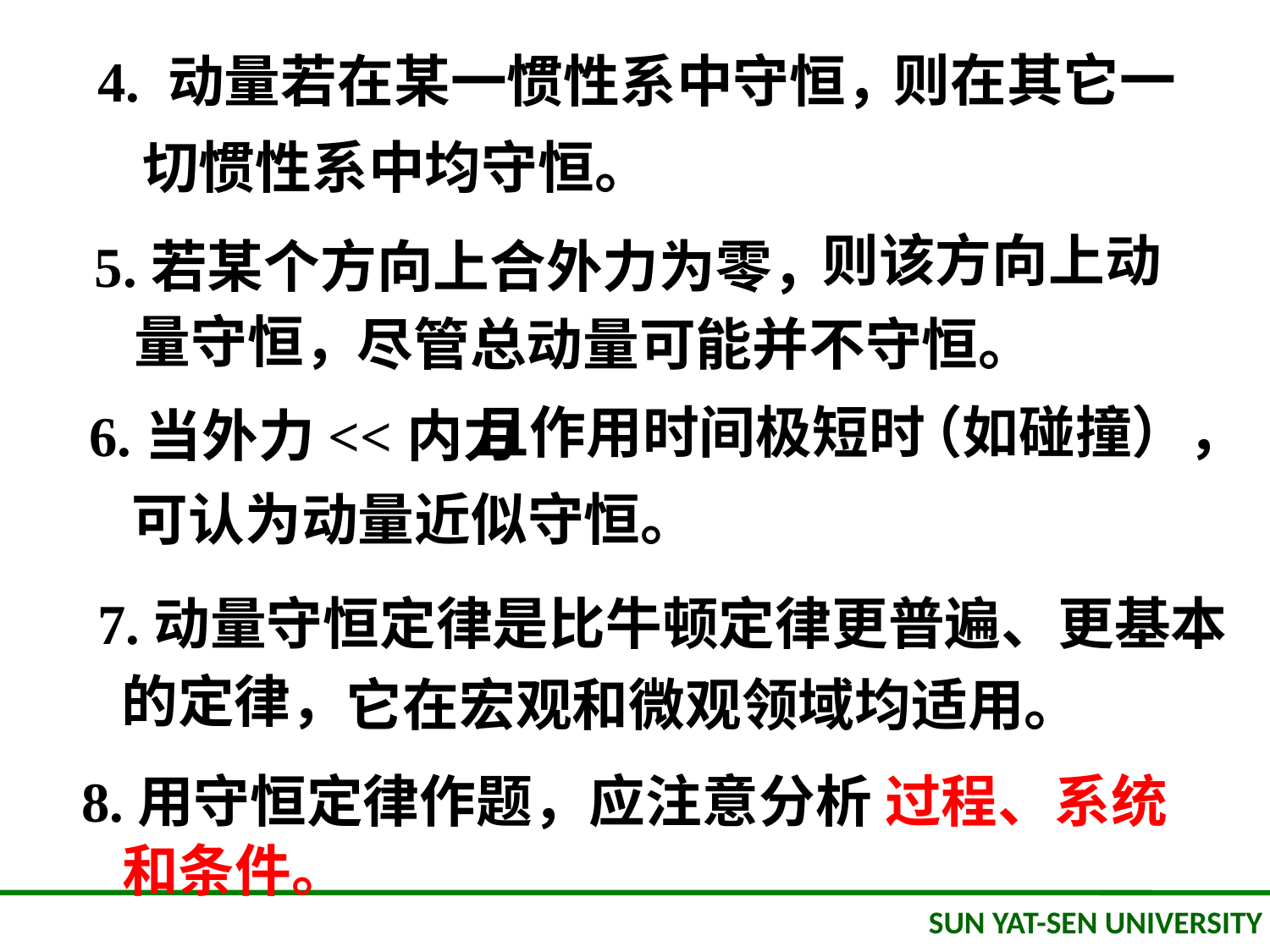

则在其它一
4. 动量若在某一惯性系中守恒，
切惯性系中均守恒。
   5.若某个方向上合外力为零，
则该方向上动
尽管总动量可能并不守恒。
量守恒，
   6.当外力<<内力
且作用时间极短时
（如碰撞），
可认为动量近似守恒。
     7.动量守恒定律是比牛顿定律更普遍、更基本
的定律，
它在宏观和微观领域均适用。
8.用守恒定律作题，应注意分析 过程、系统
和条件。